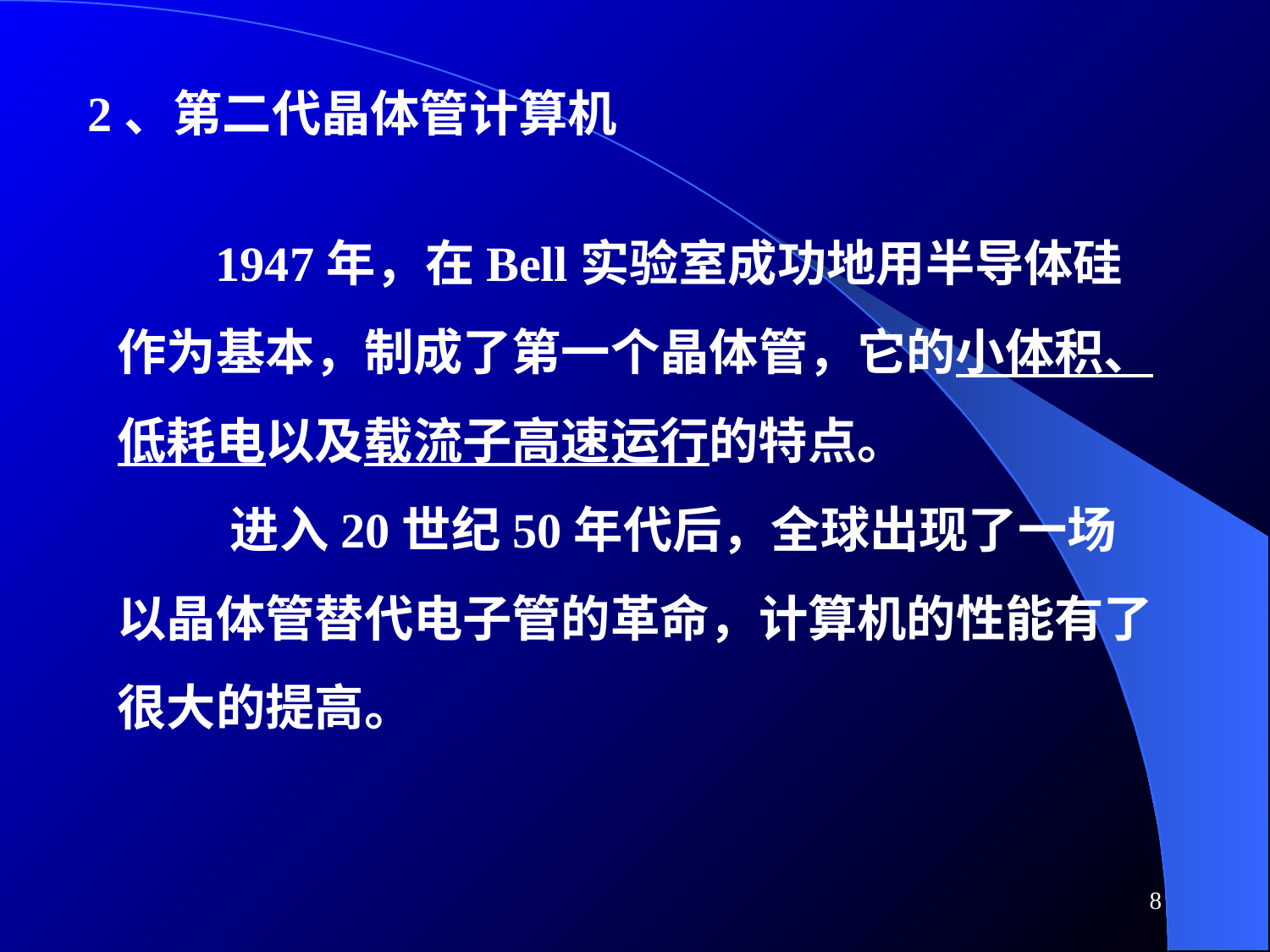

2、第二代晶体管计算机
        1947年，在Bell实验室成功地用半导体硅作为基本，制成了第一个晶体管，它的小体积、低耗电以及载流子高速运行的特点。
         进入20世纪50年代后，全球出现了一场以晶体管替代电子管的革命，计算机的性能有了很大的提高。
8